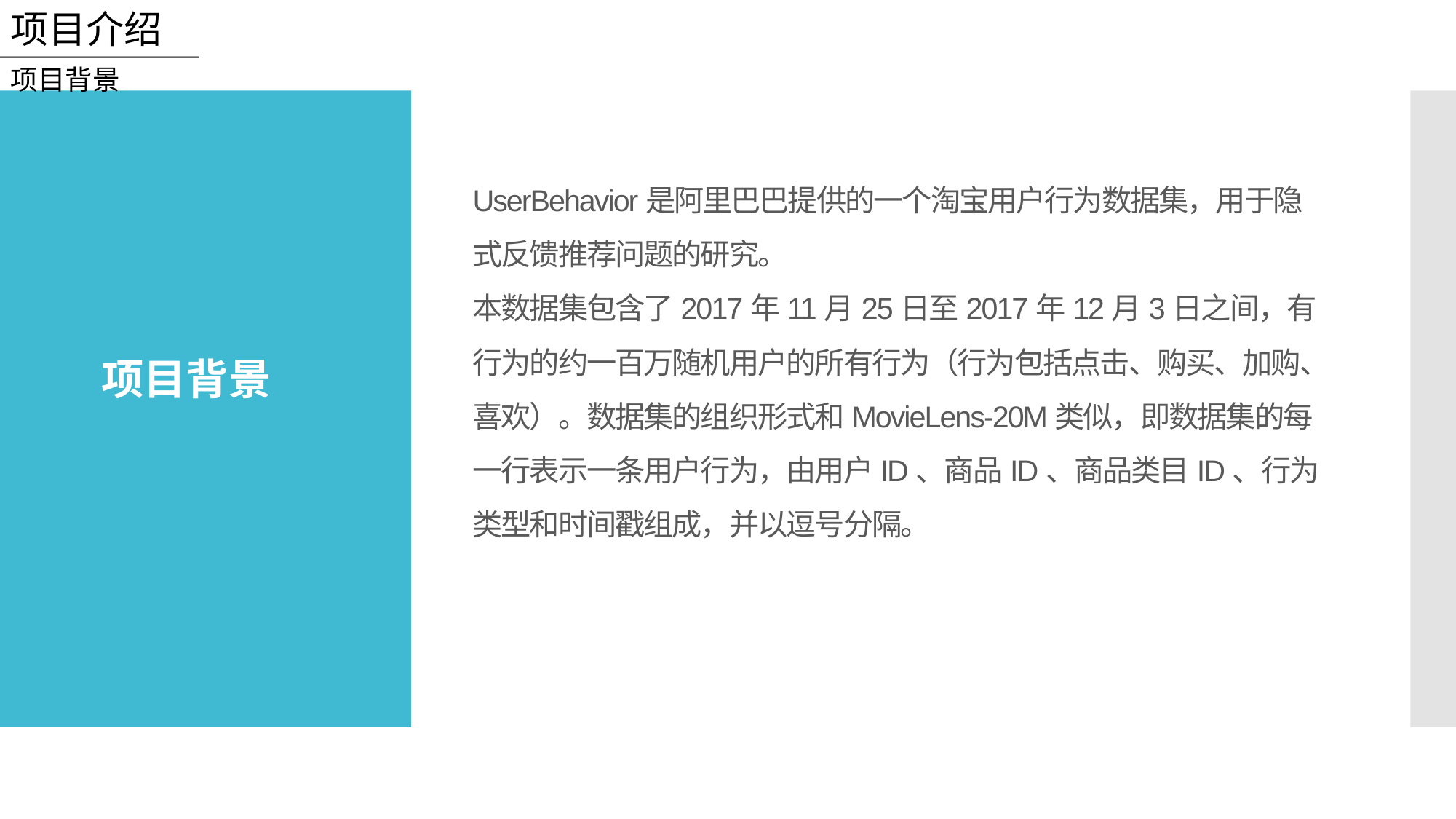

项目介绍
项目背景
# UserBehavior是阿里巴巴提供的一个淘宝用户行为数据集，用于隐式反馈推荐问题的研究。 本数据集包含了2017年11月25日至2017年12月3日之间，有行为的约一百万随机用户的所有行为（行为包括点击、购买、加购、喜欢）。数据集的组织形式和MovieLens-20M类似，即数据集的每一行表示一条用户行为，由用户ID、商品ID、商品类目ID、行为类型和时间戳组成，并以逗号分隔。
项目背景